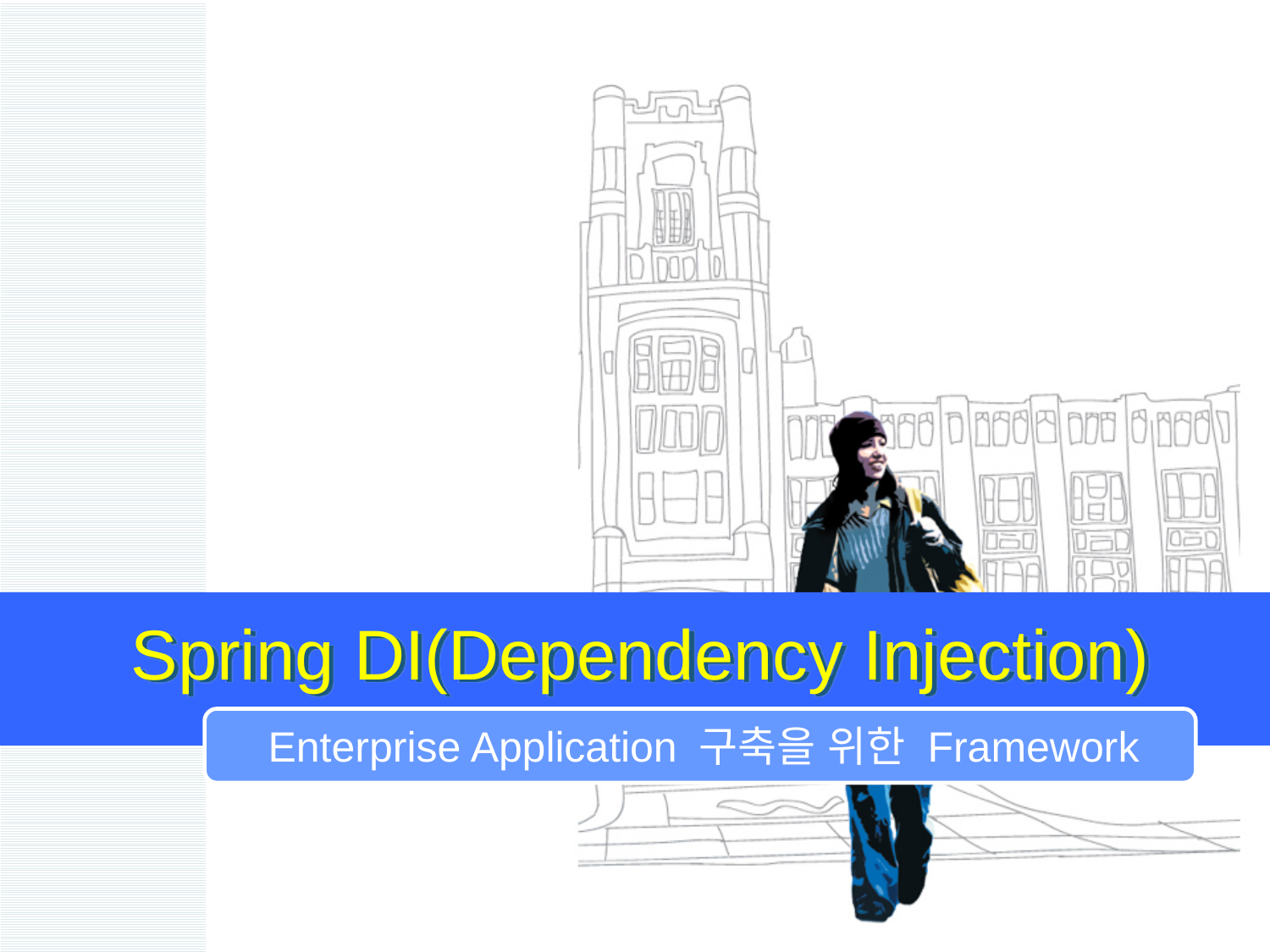

# Spring DI(Dependency Injection)
Enterprise Application 구축을 위한 Framework